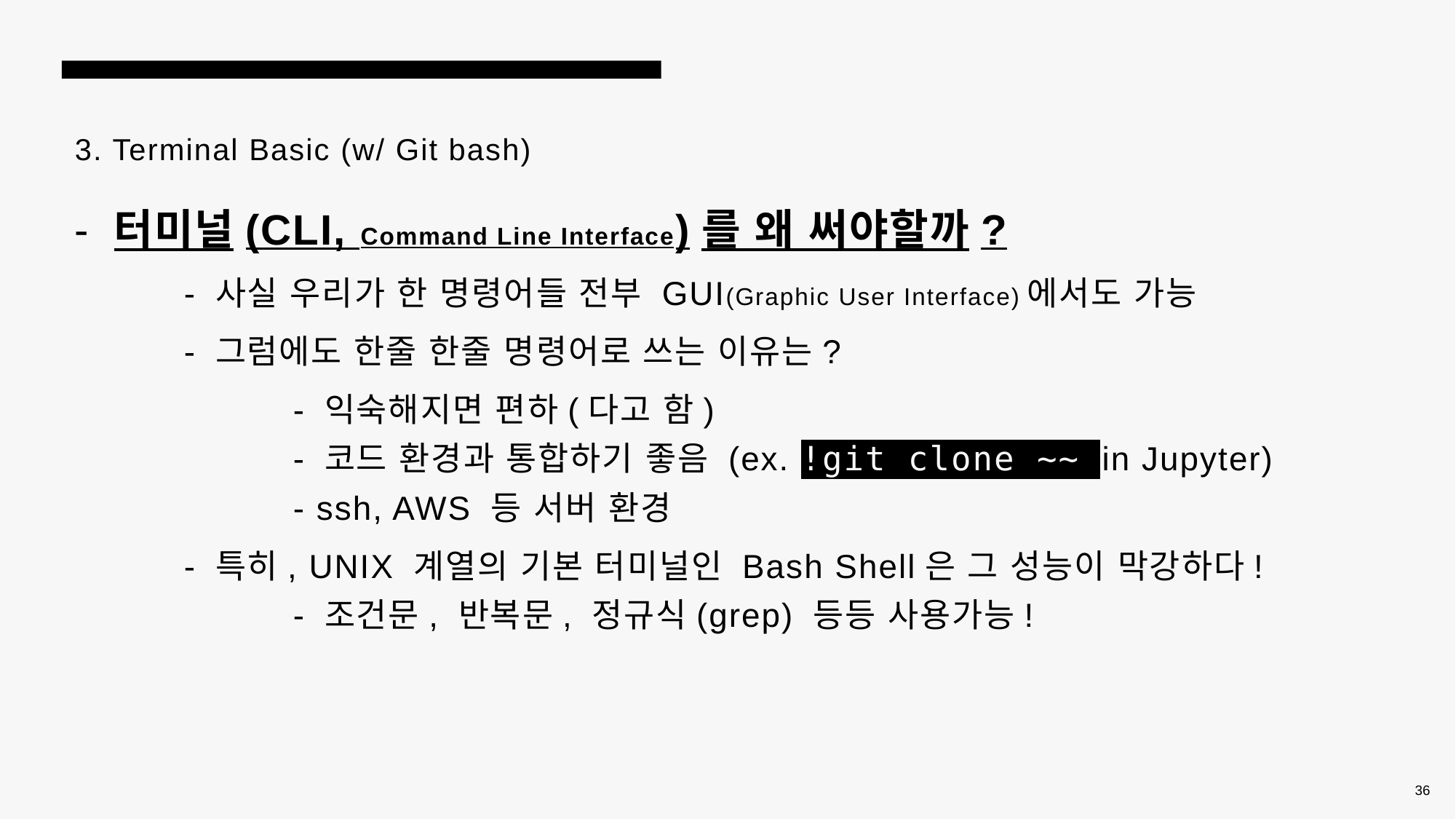

# 3. Terminal Basic (w/ Git bash) - 터미널(CLI, Command Line Interface)를 왜 써야할까? - 사실 우리가 한 명령어들 전부 GUI(Graphic User Interface)에서도 가능 - 그럼에도 한줄 한줄 명령어로 쓰는 이유는? - 익숙해지면 편하(다고 함) - 코드 환경과 통합하기 좋음 (ex. !git clone ~~ in Jupyter) - ssh, AWS 등 서버 환경 - 특히, UNIX 계열의 기본 터미널인 Bash Shell은 그 성능이 막강하다! - 조건문, 반복문, 정규식(grep) 등등 사용가능!
36